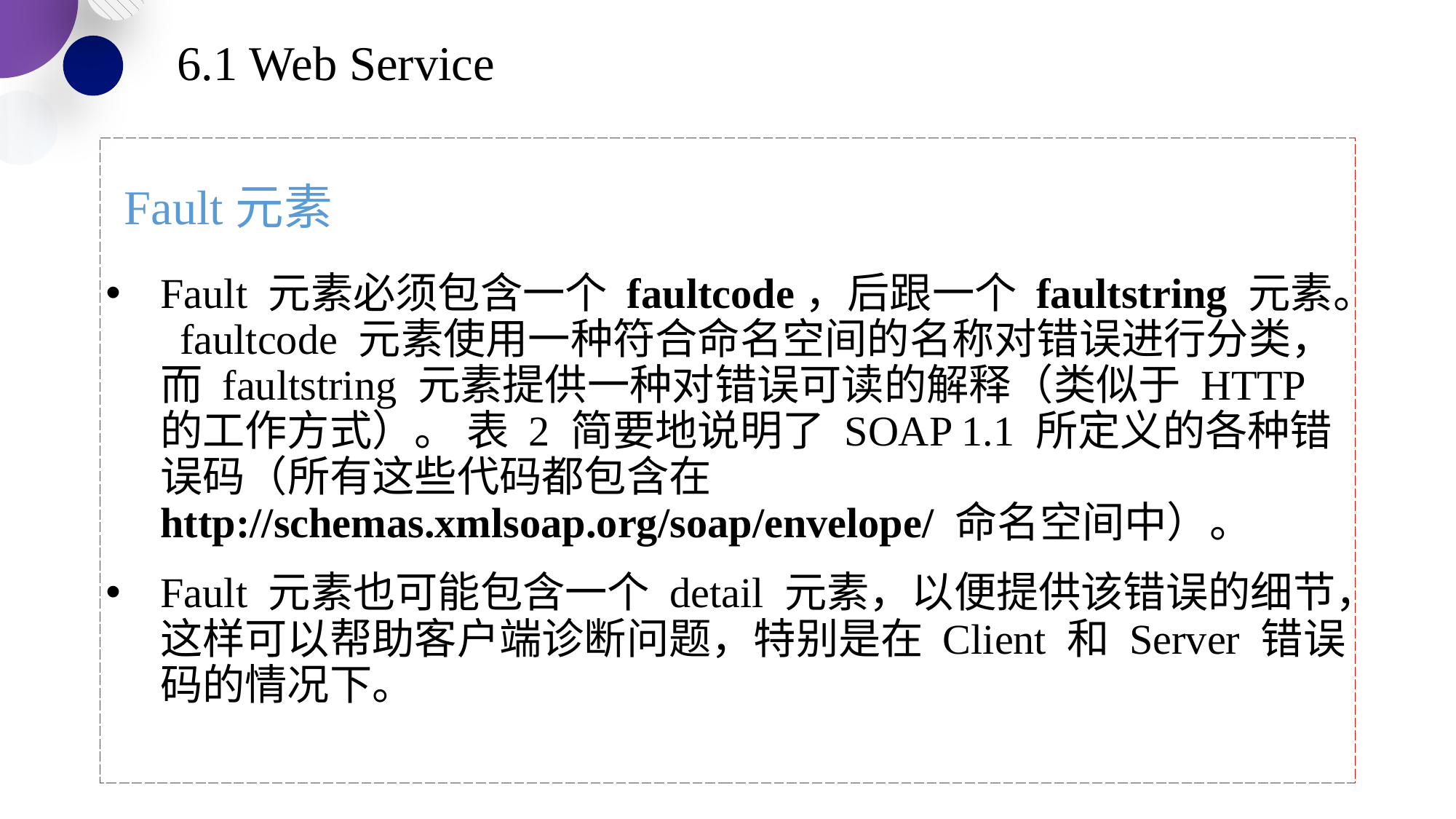

6.1 Web Service

Fault 元素必须包含一个 faultcode，后跟一个 faultstring 元素。 faultcode 元素使用一种符合命名空间的名称对错误进行分类，而 faultstring 元素提供一种对错误可读的解释（类似于 HTTP 的工作方式）。 表 2 简要地说明了 SOAP 1.1 所定义的各种错误码（所有这些代码都包含在 http://schemas.xmlsoap.org/soap/envelope/ 命名空间中）。
Fault 元素也可能包含一个 detail 元素，以便提供该错误的细节，这样可以帮助客户端诊断问题，特别是在 Client 和 Server 错误码的情况下。
# Fault元素